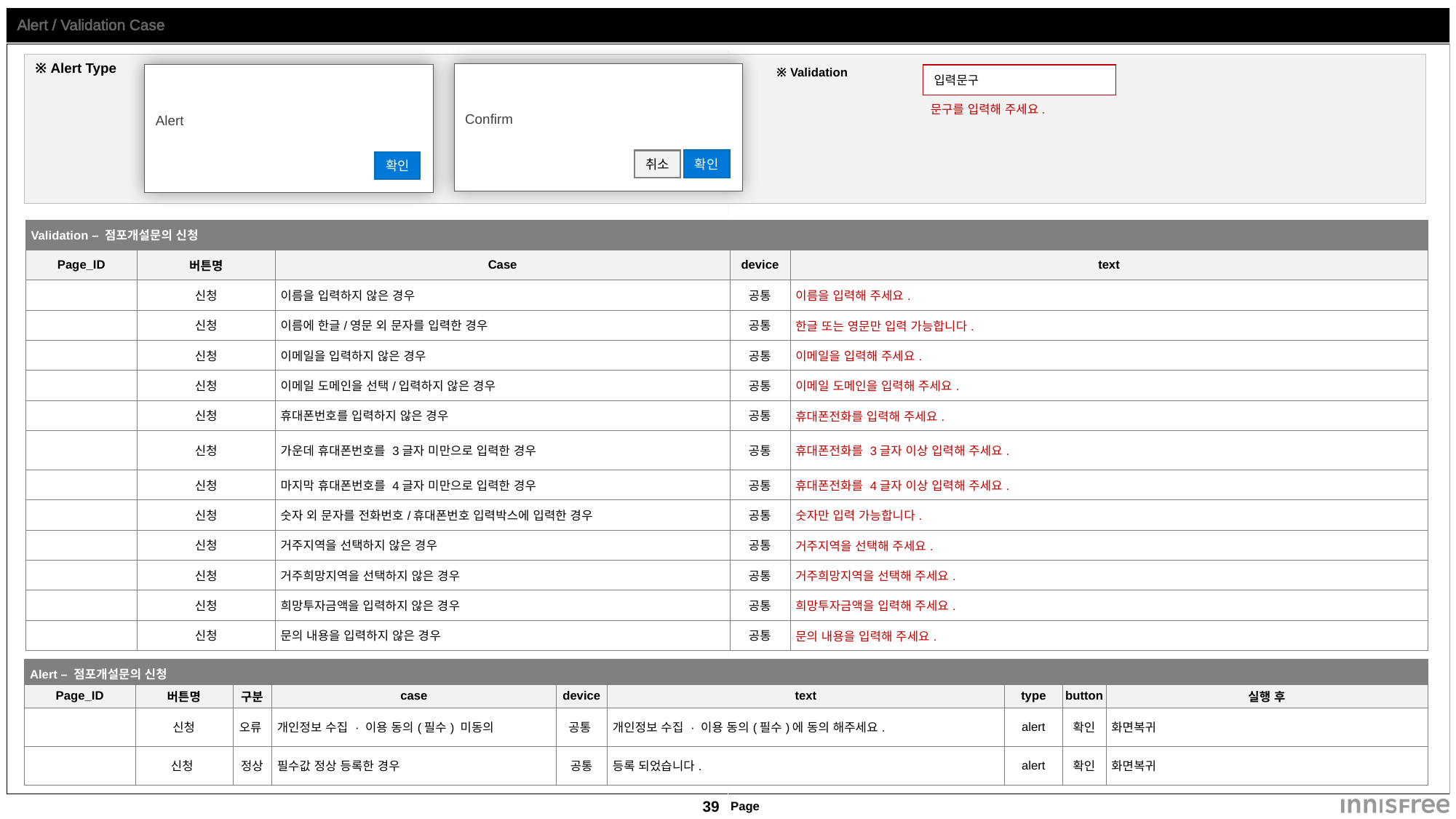

# Alert / Validation Case
※ Alert Type
※ Validation

Confirm
취소
확인

Alert
확인
입력문구
문구를 입력해 주세요.
| Validation – 점포개설문의 신청 |  |  |  |  |
| --- | --- | --- | --- | --- |
| Page\_ID | 버튼명 | Case | device | text |
|  | 신청 | 이름을 입력하지 않은 경우 | 공통 | 이름을 입력해 주세요. |
|  | 신청 | 이름에 한글/영문 외 문자를 입력한 경우 | 공통 | 한글 또는 영문만 입력 가능합니다. |
|  | 신청 | 이메일을 입력하지 않은 경우 | 공통 | 이메일을 입력해 주세요. |
|  | 신청 | 이메일 도메인을 선택/입력하지 않은 경우 | 공통 | 이메일 도메인을 입력해 주세요. |
|  | 신청 | 휴대폰번호를 입력하지 않은 경우 | 공통 | 휴대폰전화를 입력해 주세요. |
|  | 신청 | 가운데 휴대폰번호를 3글자 미만으로 입력한 경우 | 공통 | 휴대폰전화를 3글자 이상 입력해 주세요. |
|  | 신청 | 마지막 휴대폰번호를 4글자 미만으로 입력한 경우 | 공통 | 휴대폰전화를 4글자 이상 입력해 주세요. |
|  | 신청 | 숫자 외 문자를 전화번호/휴대폰번호 입력박스에 입력한 경우 | 공통 | 숫자만 입력 가능합니다. |
|  | 신청 | 거주지역을 선택하지 않은 경우 | 공통 | 거주지역을 선택해 주세요. |
|  | 신청 | 거주희망지역을 선택하지 않은 경우 | 공통 | 거주희망지역을 선택해 주세요. |
|  | 신청 | 희망투자금액을 입력하지 않은 경우 | 공통 | 희망투자금액을 입력해 주세요. |
|  | 신청 | 문의 내용을 입력하지 않은 경우 | 공통 | 문의 내용을 입력해 주세요. |
| Alert – 점포개설문의 신청 |  |  |  |  |  |  |  |  |
| --- | --- | --- | --- | --- | --- | --- | --- | --- |
| Page\_ID | 버튼명 | 구분 | case | device | text | type | button | 실행 후 |
|  | 신청 | 오류 | 개인정보 수집 · 이용 동의(필수) 미동의 | 공통 | 개인정보 수집 · 이용 동의(필수)에 동의 해주세요. | alert | 확인 | 화면복귀 |
|  | 신청 | 정상 | 필수값 정상 등록한 경우 | 공통 | 등록 되었습니다. | alert | 확인 | 화면복귀 |